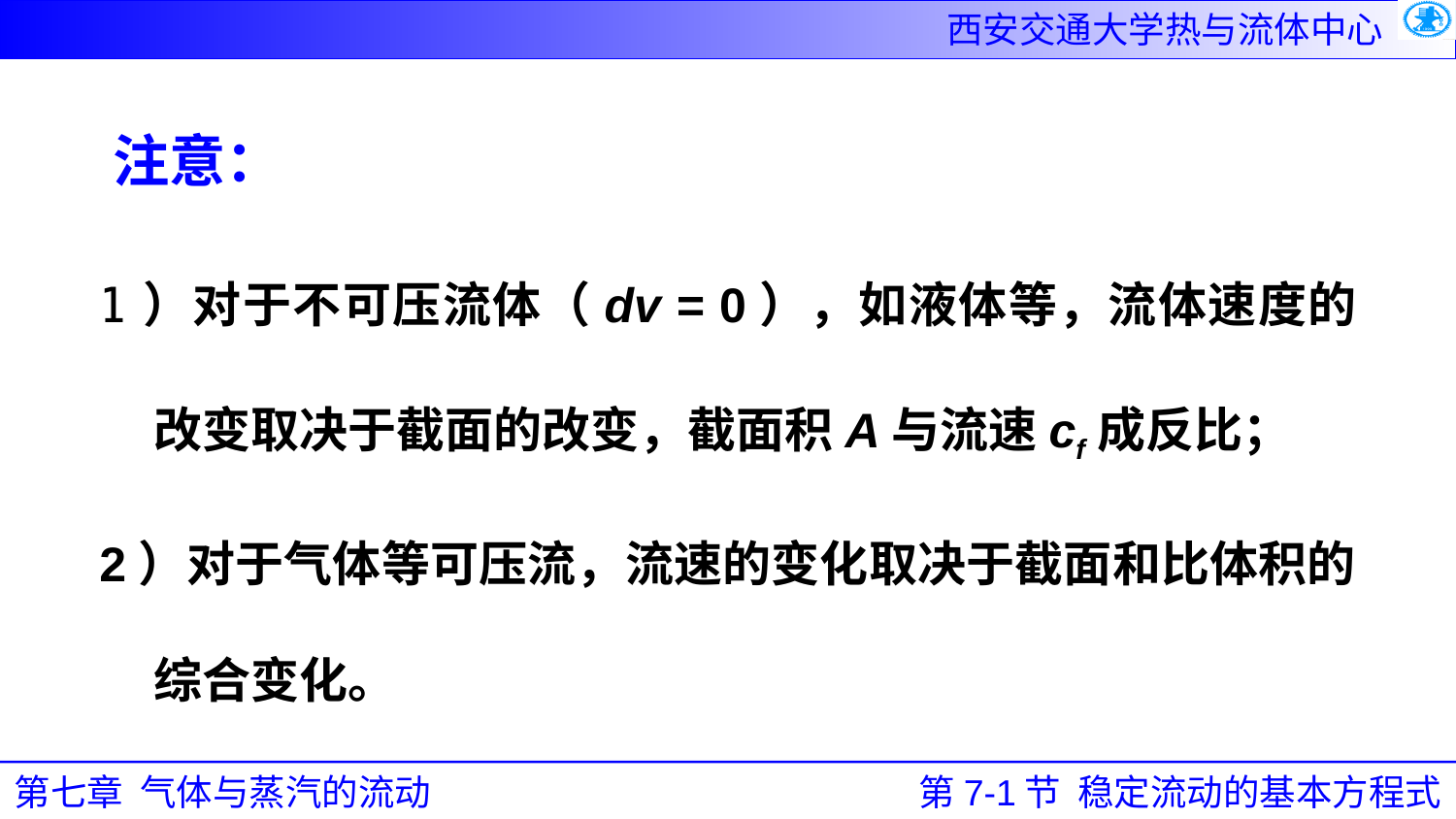

注意：
1）对于不可压流体（dv = 0），如液体等，流体速度的改变取决于截面的改变，截面积A与流速cf成反比；
2）对于气体等可压流，流速的变化取决于截面和比体积的综合变化。